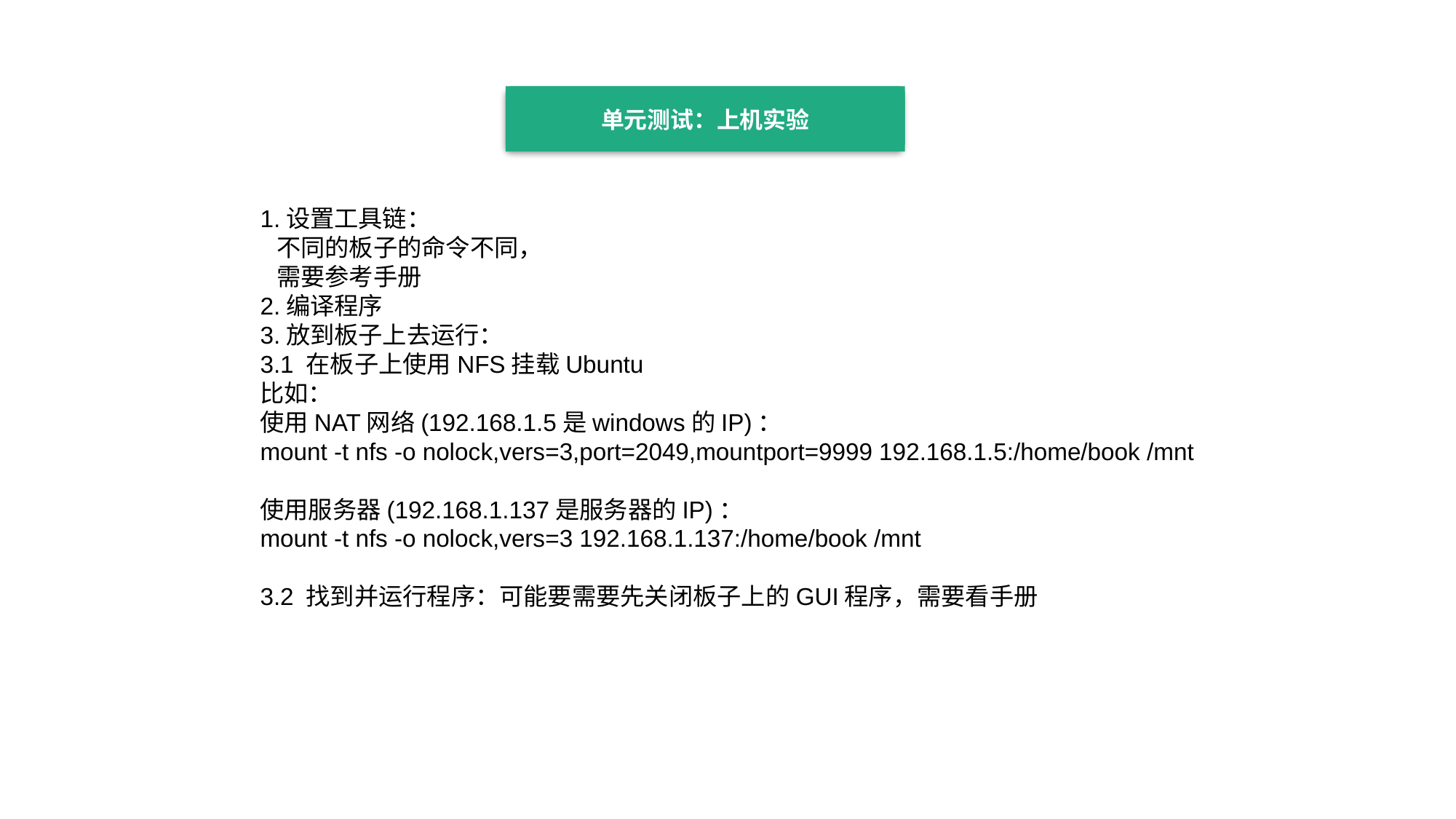

单元测试：上机实验

1.设置工具链：
  不同的板子的命令不同，
  需要参考手册
2.编译程序
3.放到板子上去运行：
3.1 在板子上使用NFS挂载Ubuntu
比如：
使用NAT网络(192.168.1.5是windows的IP)：
mount -t nfs -o nolock,vers=3,port=2049,mountport=9999 192.168.1.5:/home/book /mnt

使用服务器(192.168.1.137是服务器的IP)：
mount -t nfs -o nolock,vers=3 192.168.1.137:/home/book /mnt

3.2 找到并运行程序：可能要需要先关闭板子上的GUI程序，需要看手册